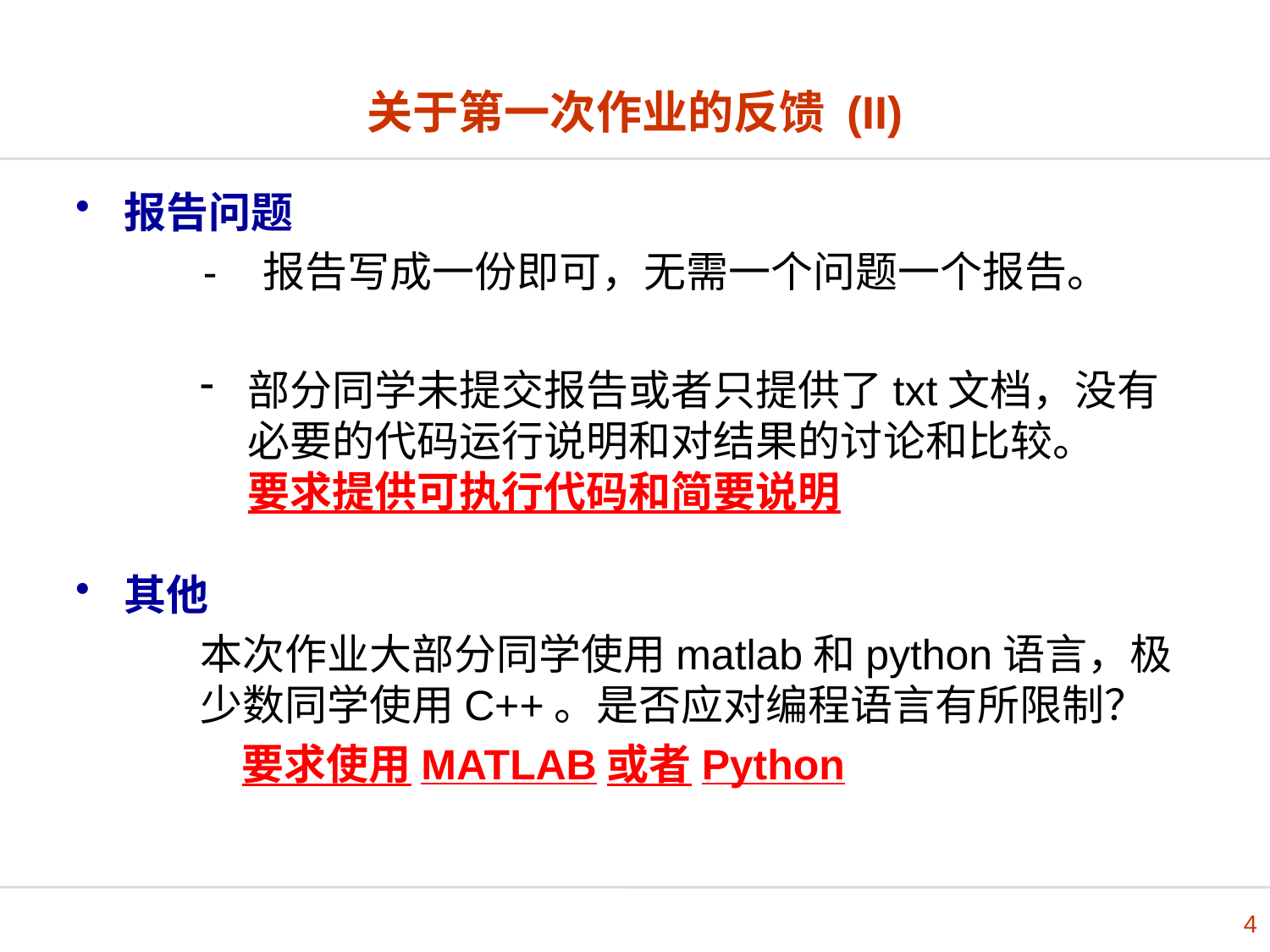

# 关于第一次作业的反馈 (II)
报告问题
	-   报告写成一份即可，无需一个问题一个报告。

部分同学未提交报告或者只提供了txt文档，没有必要的代码运行说明和对结果的讨论和比较。
要求提供可执行代码和简要说明

其他
本次作业大部分同学使用matlab和python语言，极少数同学使用C++。是否应对编程语言有所限制？
	   要求使用MATLAB或者Python
4